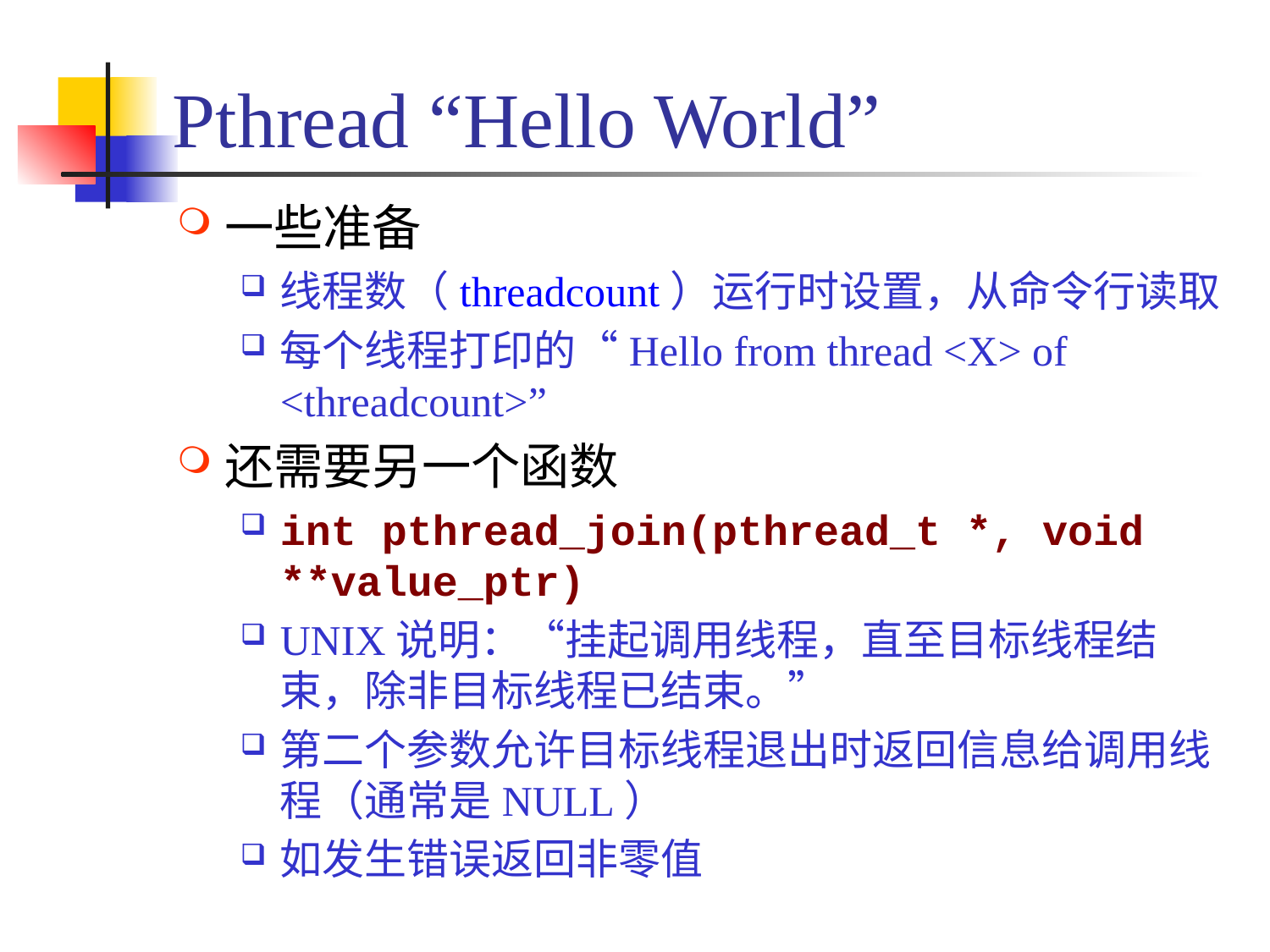

# Pthread “Hello World”
一些准备
线程数（threadcount）运行时设置，从命令行读取
每个线程打印的“Hello from thread <X> of <threadcount>”
还需要另一个函数
int pthread_join(pthread_t *, void **value_ptr)
UNIX说明：“挂起调用线程，直至目标线程结束，除非目标线程已结束。”
第二个参数允许目标线程退出时返回信息给调用线程（通常是NULL）
如发生错误返回非零值